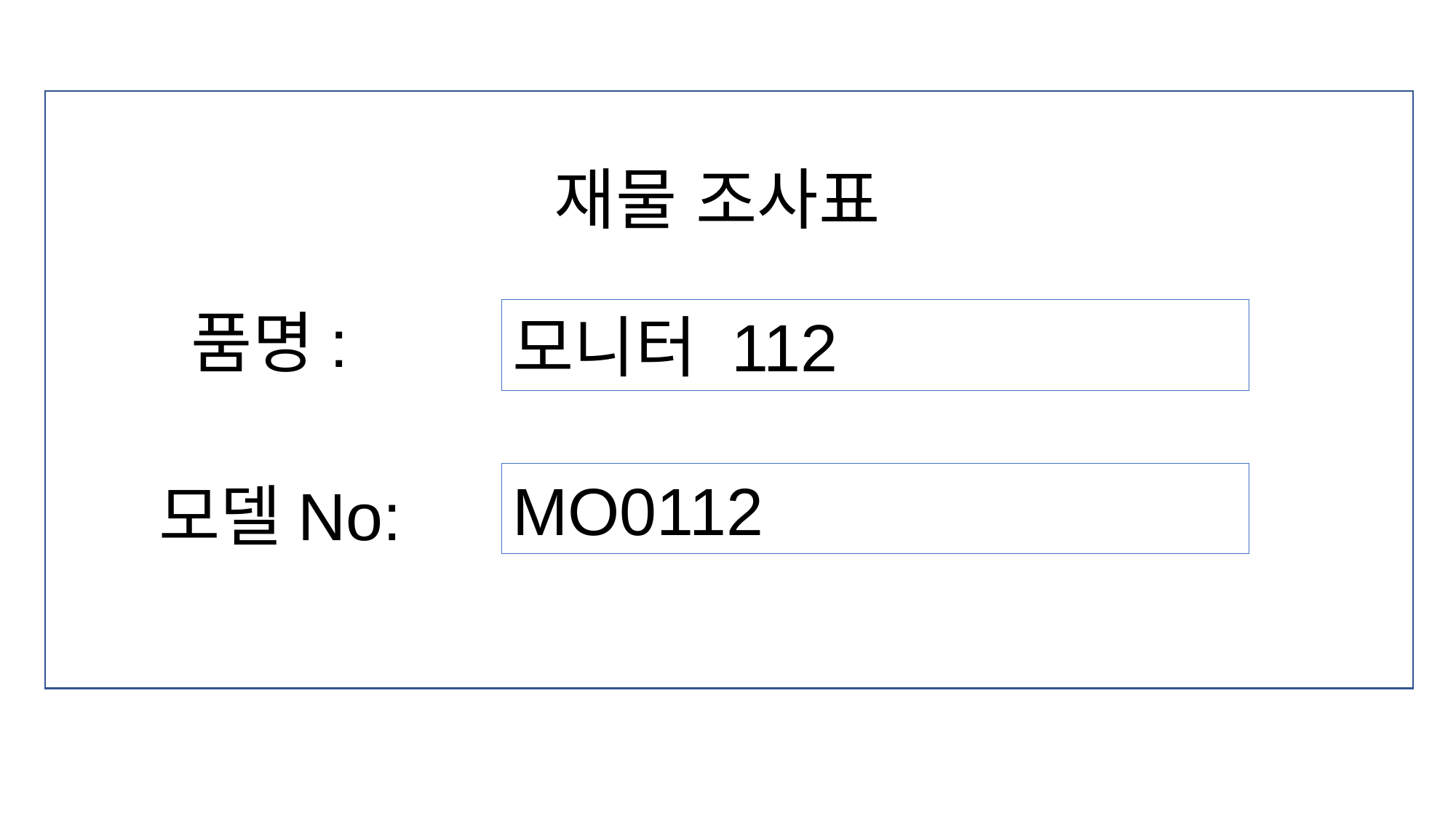

재물 조사표
품명:
모니터 112
MO0112
모델No: